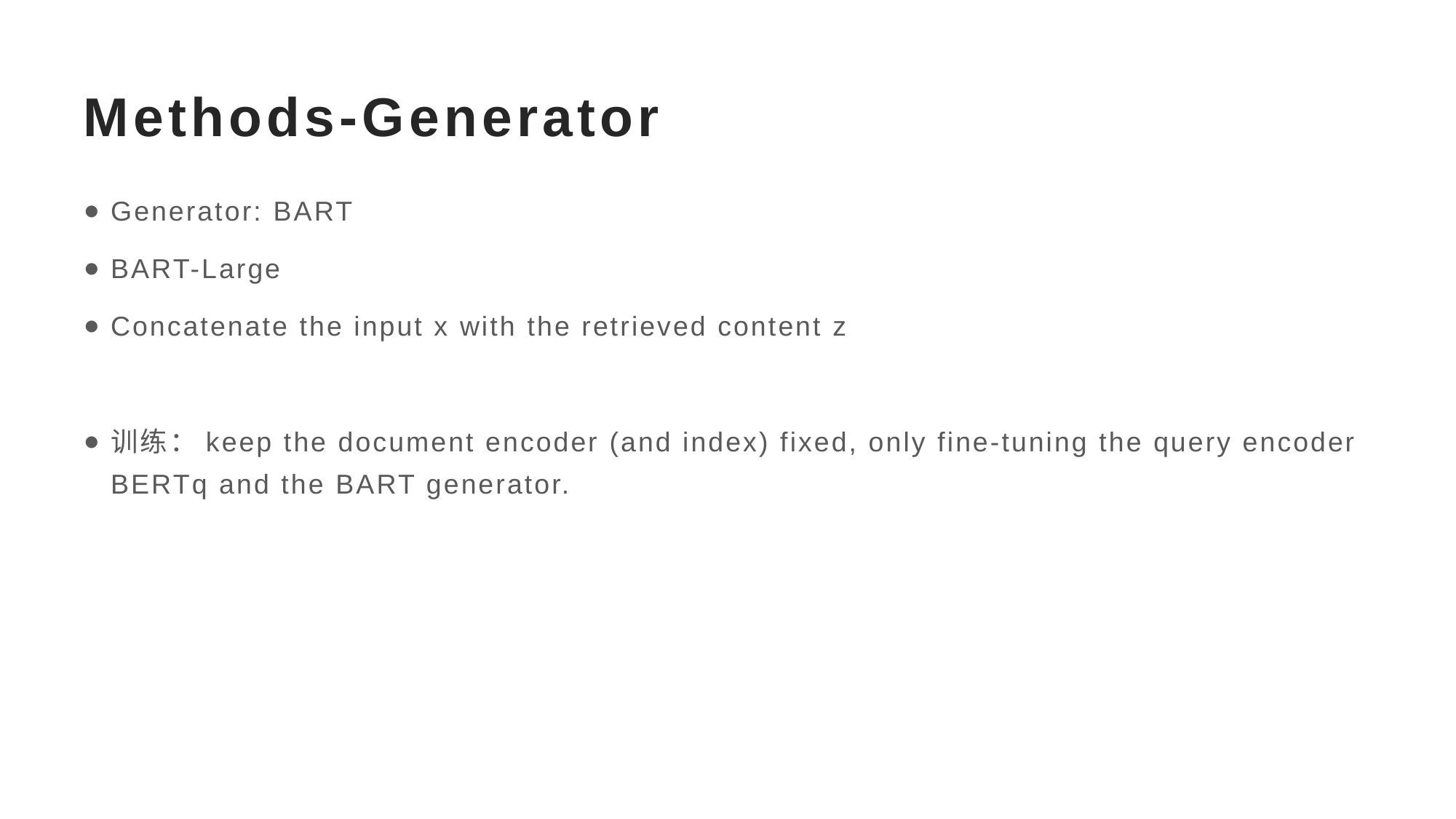

# Methods-Generator
Generator: BART
BART-Large
Concatenate the input x with the retrieved content z

训练：keep the document encoder (and index) fixed, only fine-tuning the query encoder BERTq and the BART generator.